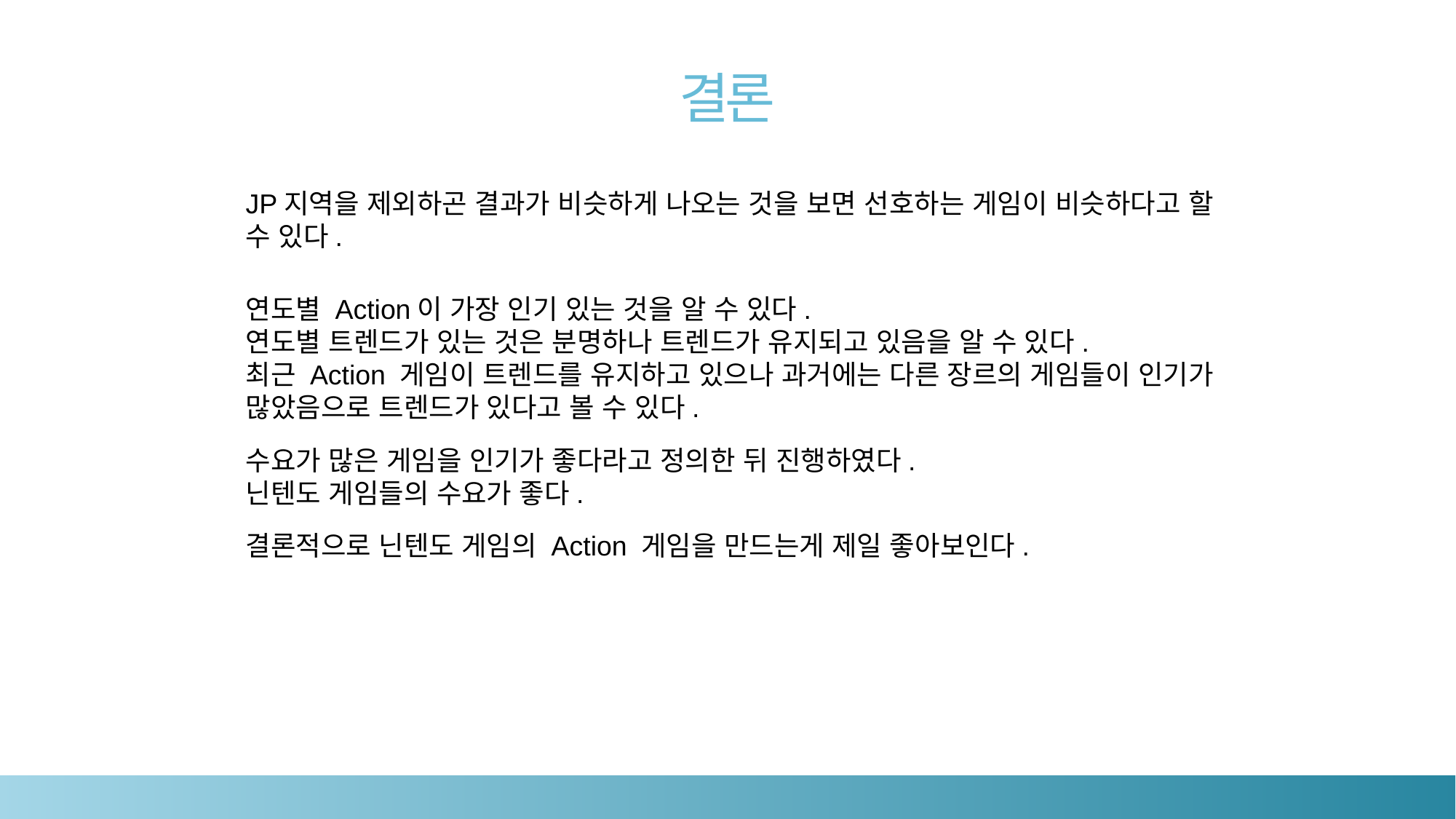

결론
JP지역을 제외하곤 결과가 비슷하게 나오는 것을 보면 선호하는 게임이 비슷하다고 할 수 있다.

연도별 Action이 가장 인기 있는 것을 알 수 있다.
연도별 트렌드가 있는 것은 분명하나 트렌드가 유지되고 있음을 알 수 있다.
최근 Action 게임이 트렌드를 유지하고 있으나 과거에는 다른 장르의 게임들이 인기가 많았음으로 트렌드가 있다고 볼 수 있다.

수요가 많은 게임을 인기가 좋다라고 정의한 뒤 진행하였다.
닌텐도 게임들의 수요가 좋다.
결론적으로 닌텐도 게임의 Action 게임을 만드는게 제일 좋아보인다.